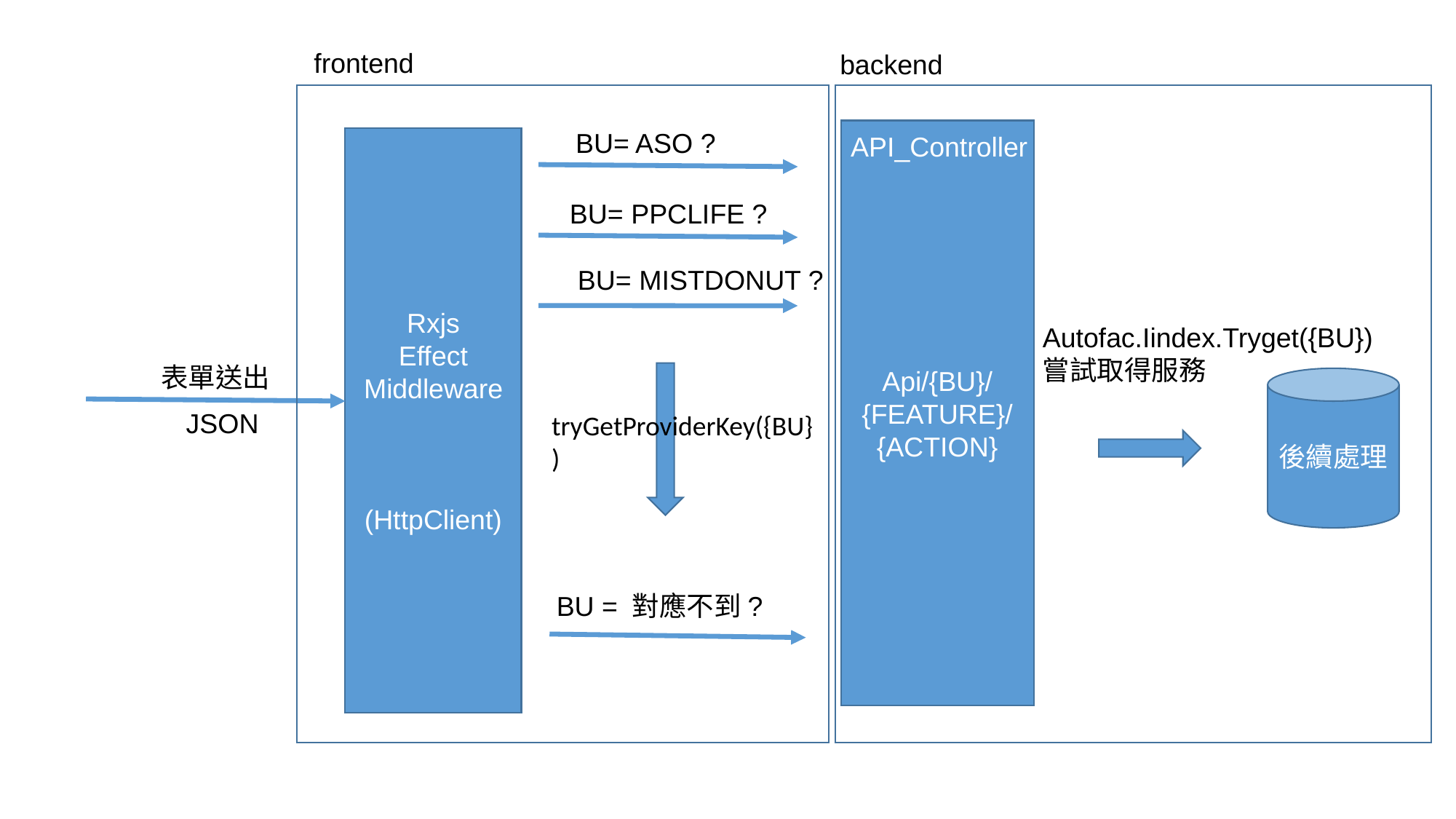

frontend
backend

BU= ASO ?
Api/{BU}/
{FEATURE}/
{ACTION}
API_Controller
Rxjs
Effect
Middleware
(HttpClient)
BU= PPCLIFE ?
BU= MISTDONUT ?
Autofac.Iindex.Tryget({BU})
嘗試取得服務
表單送出

後續處理

JSON
tryGetProviderKey({BU})
BU = 對應不到?